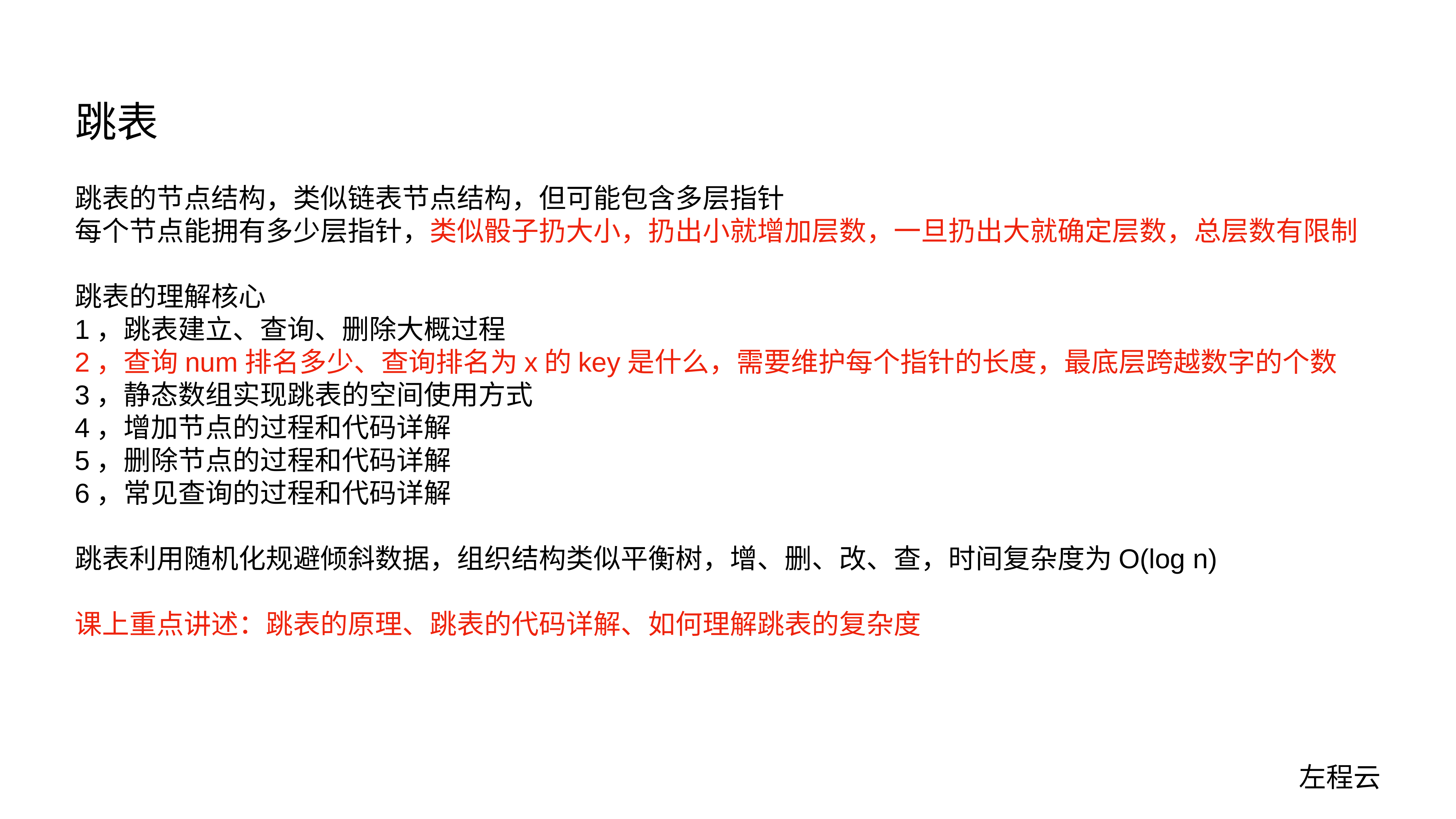

# 跳表
跳表的节点结构，类似链表节点结构，但可能包含多层指针
每个节点能拥有多少层指针，类似骰子扔大小，扔出小就增加层数，一旦扔出大就确定层数，总层数有限制

跳表的理解核心
1，跳表建立、查询、删除大概过程
2，查询num排名多少、查询排名为x的key是什么，需要维护每个指针的长度，最底层跨越数字的个数
3，静态数组实现跳表的空间使用方式
4，增加节点的过程和代码详解
5，删除节点的过程和代码详解
6，常见查询的过程和代码详解

跳表利用随机化规避倾斜数据，组织结构类似平衡树，增、删、改、查，时间复杂度为O(log n)

课上重点讲述：跳表的原理、跳表的代码详解、如何理解跳表的复杂度
左程云